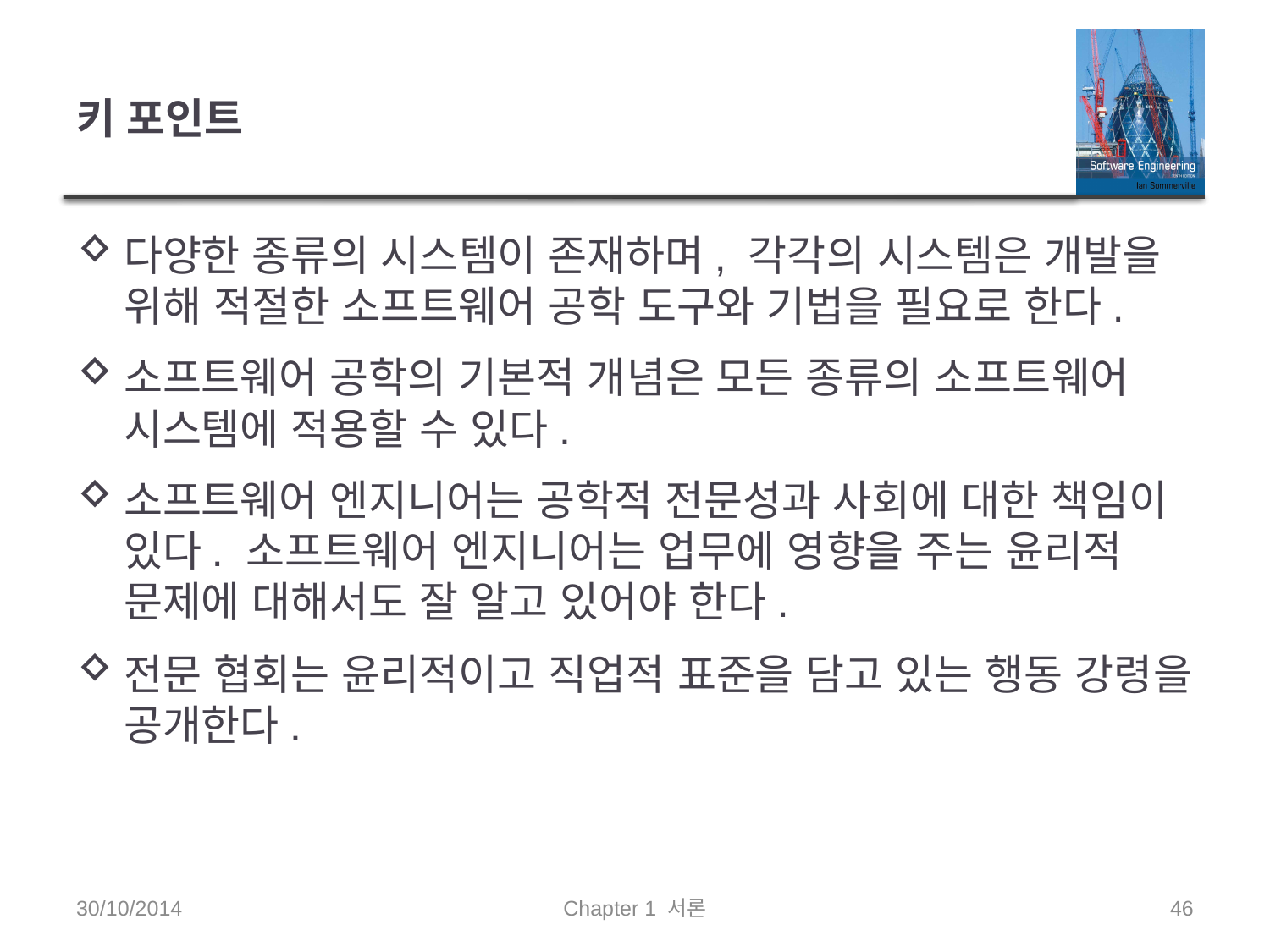

# 키 포인트
다양한 종류의 시스템이 존재하며, 각각의 시스템은 개발을 위해 적절한 소프트웨어 공학 도구와 기법을 필요로 한다.
소프트웨어 공학의 기본적 개념은 모든 종류의 소프트웨어 시스템에 적용할 수 있다.
소프트웨어 엔지니어는 공학적 전문성과 사회에 대한 책임이 있다. 소프트웨어 엔지니어는 업무에 영향을 주는 윤리적 문제에 대해서도 잘 알고 있어야 한다.
전문 협회는 윤리적이고 직업적 표준을 담고 있는 행동 강령을 공개한다.

30/10/2014
Chapter 1 서론
46